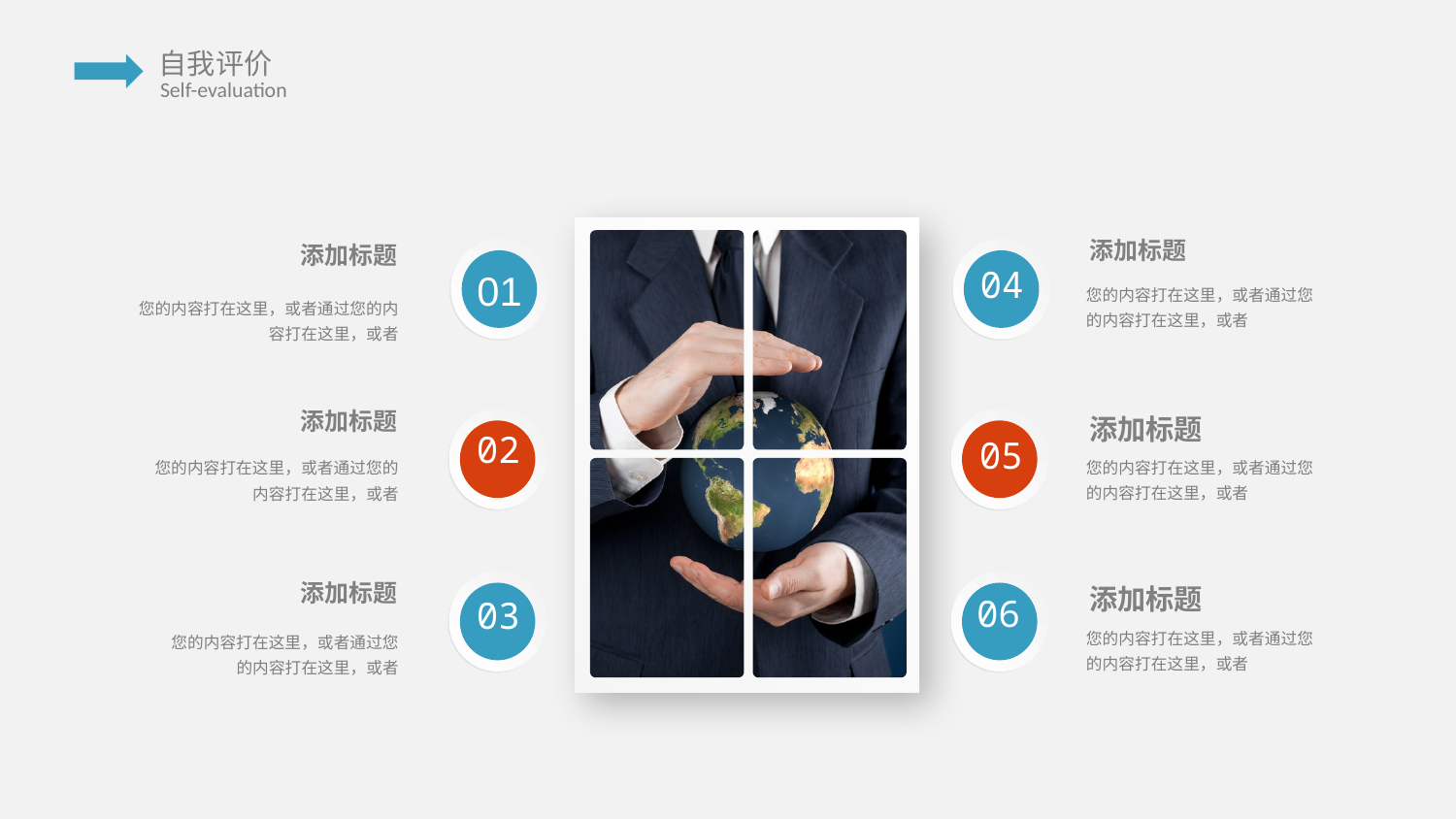

添加标题
您的内容打在这里，或者通过您的内容打在这里，或者
添加标题
您的内容打在这里，或者通过您的内容打在这里，或者
添加标题
您的内容打在这里，或者通过您的内容打在这里，或者
添加标题
您的内容打在这里，或者通过您的内容打在这里，或者
添加标题
您的内容打在这里，或者通过您的内容打在这里，或者
添加标题
您的内容打在这里，或者通过您的内容打在这里，或者

04
01

02

05

06
03